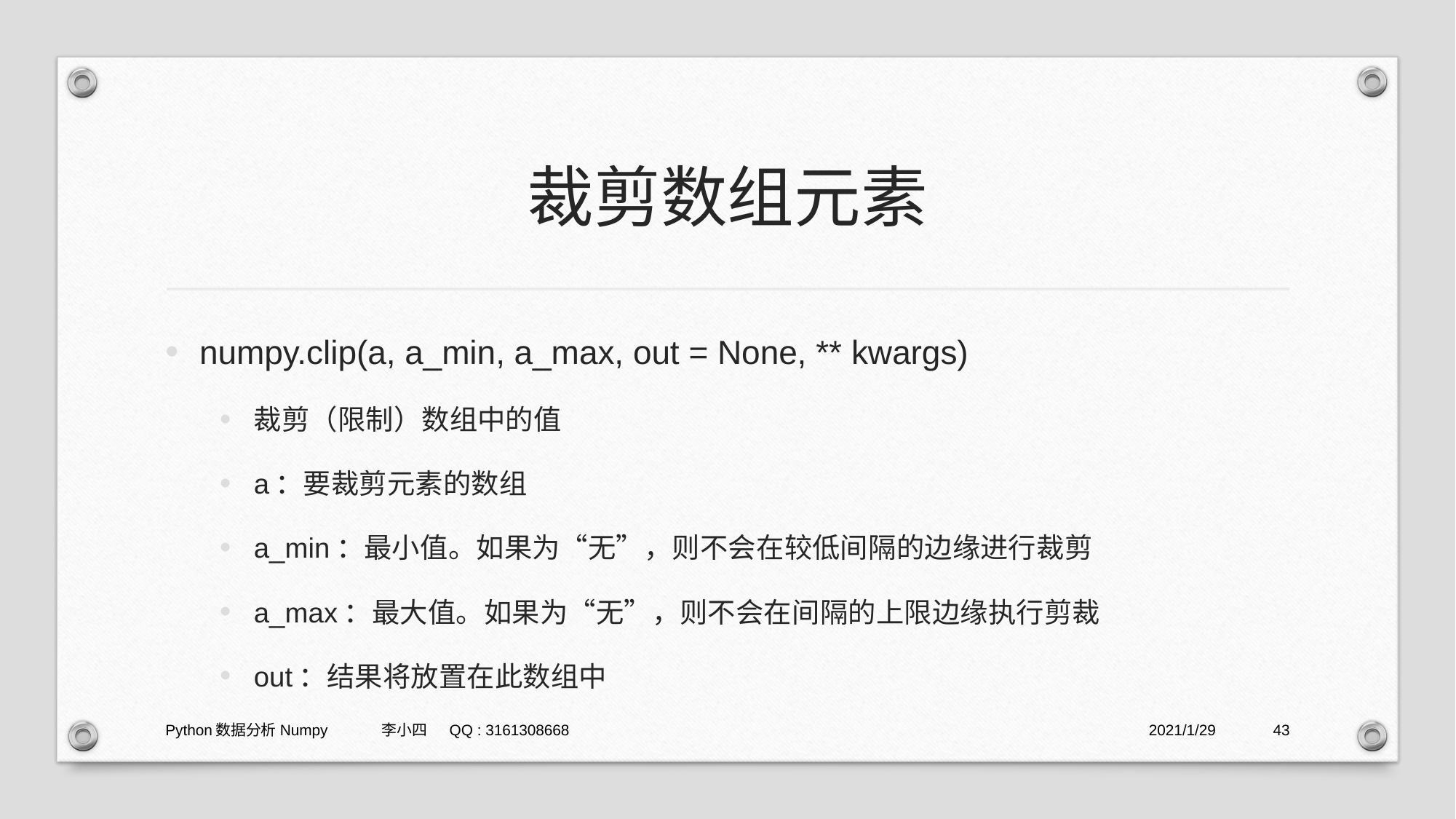

# 裁剪数组元素
numpy.clip(a, a_min, a_max, out = None, ** kwargs)
裁剪（限制）数组中的值
a：要裁剪元素的数组
a_min：最小值。如果为“无”，则不会在较低间隔的边缘进行裁剪
a_max：最大值。如果为“无”，则不会在间隔的上限边缘执行剪裁
out：结果将放置在此数组中
Python数据分析Numpy            李小四    QQ : 3161308668
2021/1/29
43